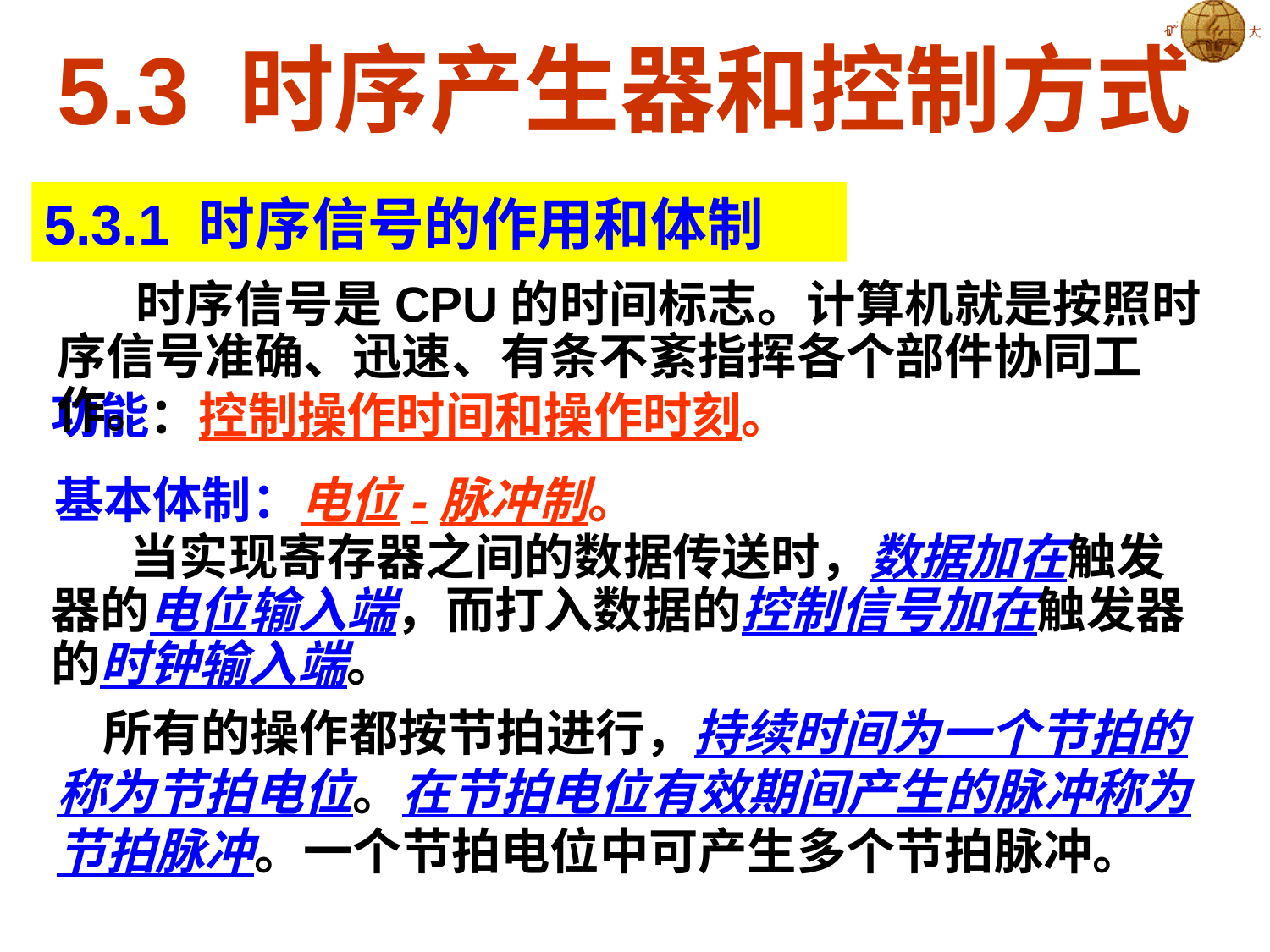

5.3 时序产生器和控制方式
5.3.1 时序信号的作用和体制
      时序信号是CPU的时间标志。计算机就是按照时序信号准确、迅速、有条不紊指挥各个部件协同工作。
功能：
控制操作时间和操作时刻。
基本体制：电位-脉冲制。
      当实现寄存器之间的数据传送时，数据加在触发器的电位输入端，而打入数据的控制信号加在触发器的时钟输入端。
   所有的操作都按节拍进行，持续时间为一个节拍的称为节拍电位。在节拍电位有效期间产生的脉冲称为节拍脉冲。一个节拍电位中可产生多个节拍脉冲。